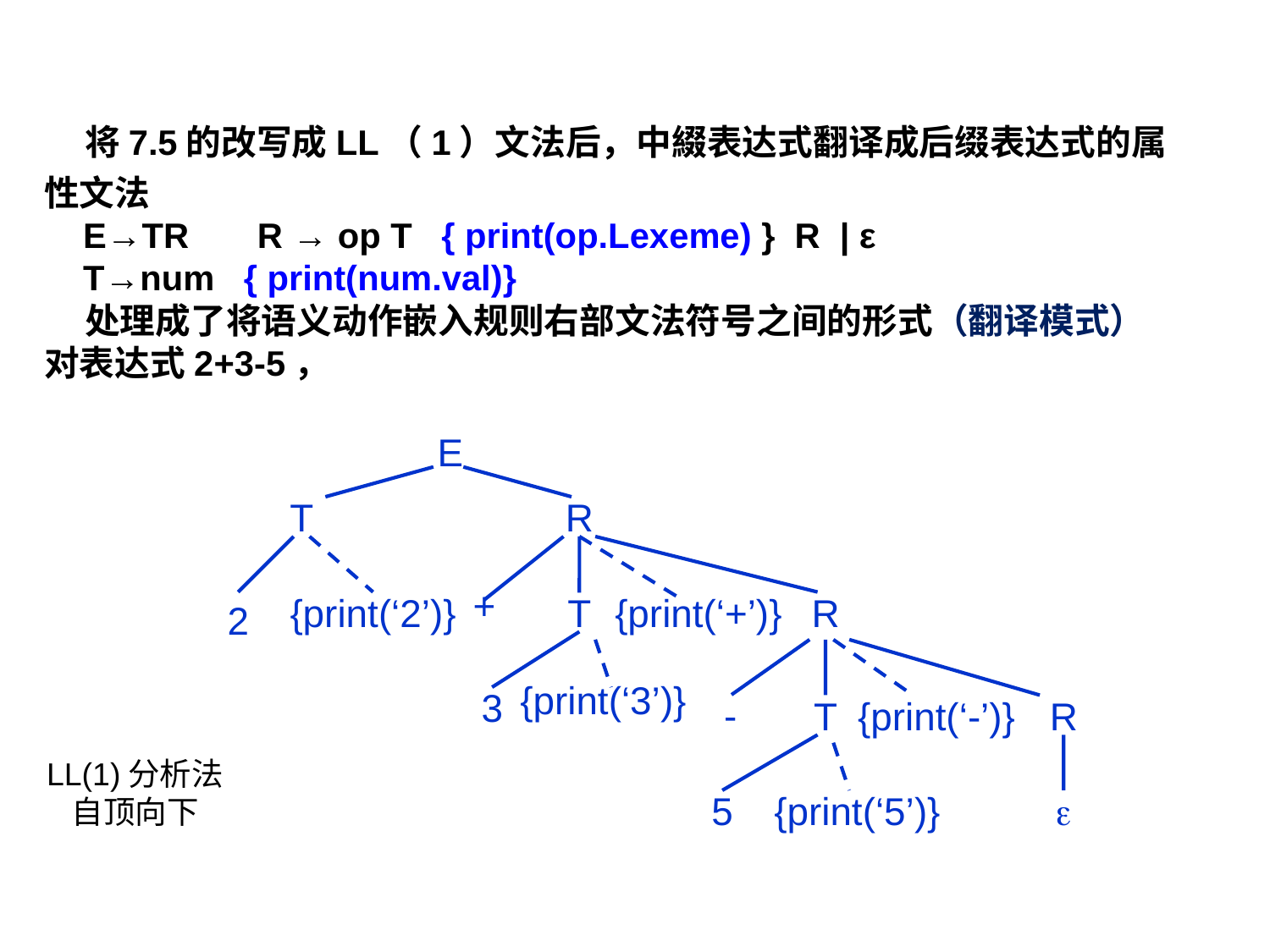

将7.5的改写成LL（1）文法后，中綴表达式翻译成后缀表达式的属性文法
    E→TR       R → op T   { print(op.Lexeme) }  R  | ε
    T→num   { print(num.val)}
    处理成了将语义动作嵌入规则右部文法符号之间的形式（翻译模式）
对表达式2+3-5，
E

T
R

+
{print(‘2’)}
T
{print(‘+’)}
R
2

{print(‘3’)}
3
-
T
{print(‘-’)}
R

LL(1)分析法
自顶向下
5
{print(‘5’)}
ε